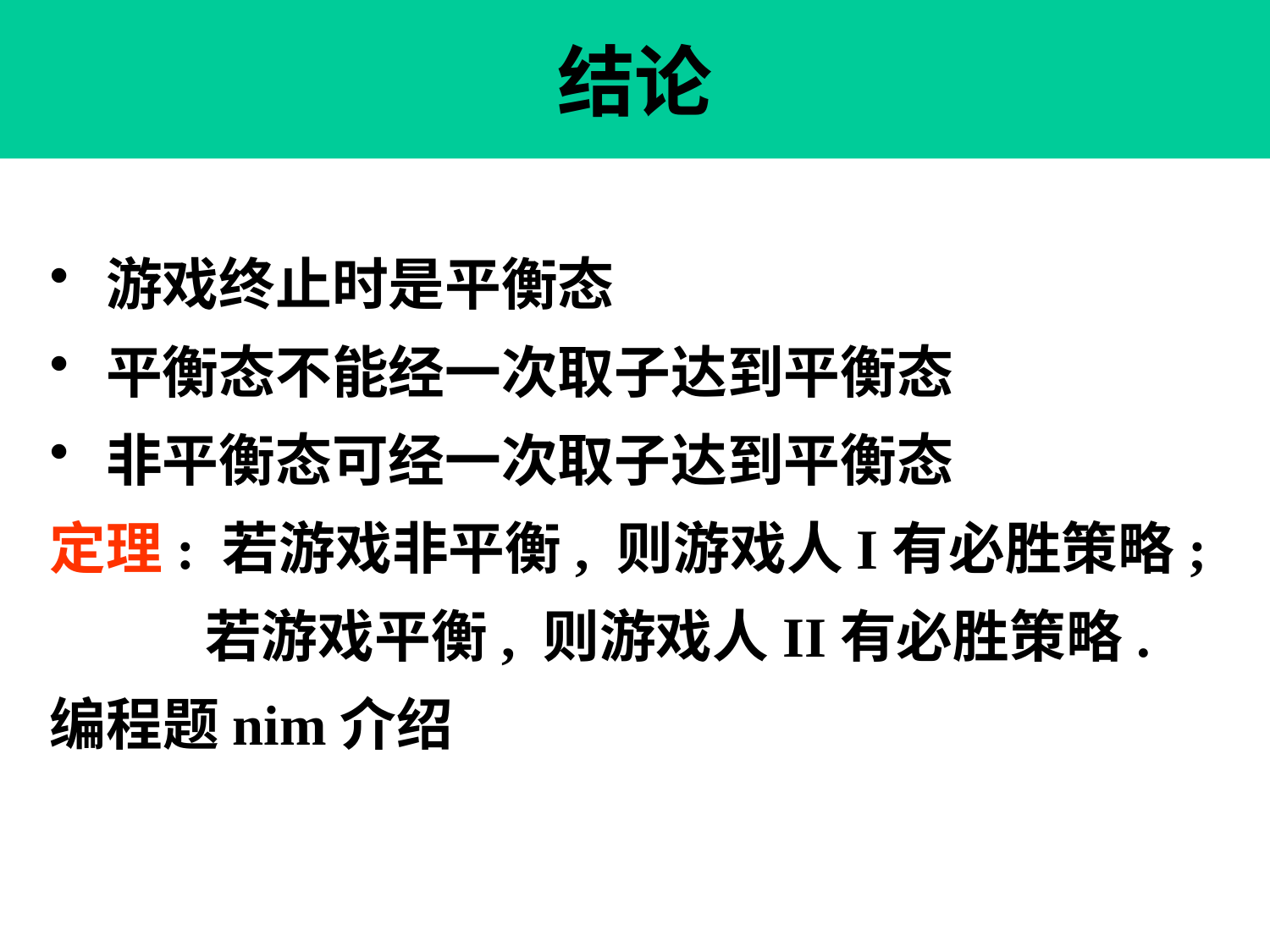

# 结论
 游戏终止时是平衡态
 平衡态不能经一次取子达到平衡态
 非平衡态可经一次取子达到平衡态
定理: 若游戏非平衡, 则游戏人I有必胜策略;
           若游戏平衡, 则游戏人II有必胜策略.
编程题nim介绍